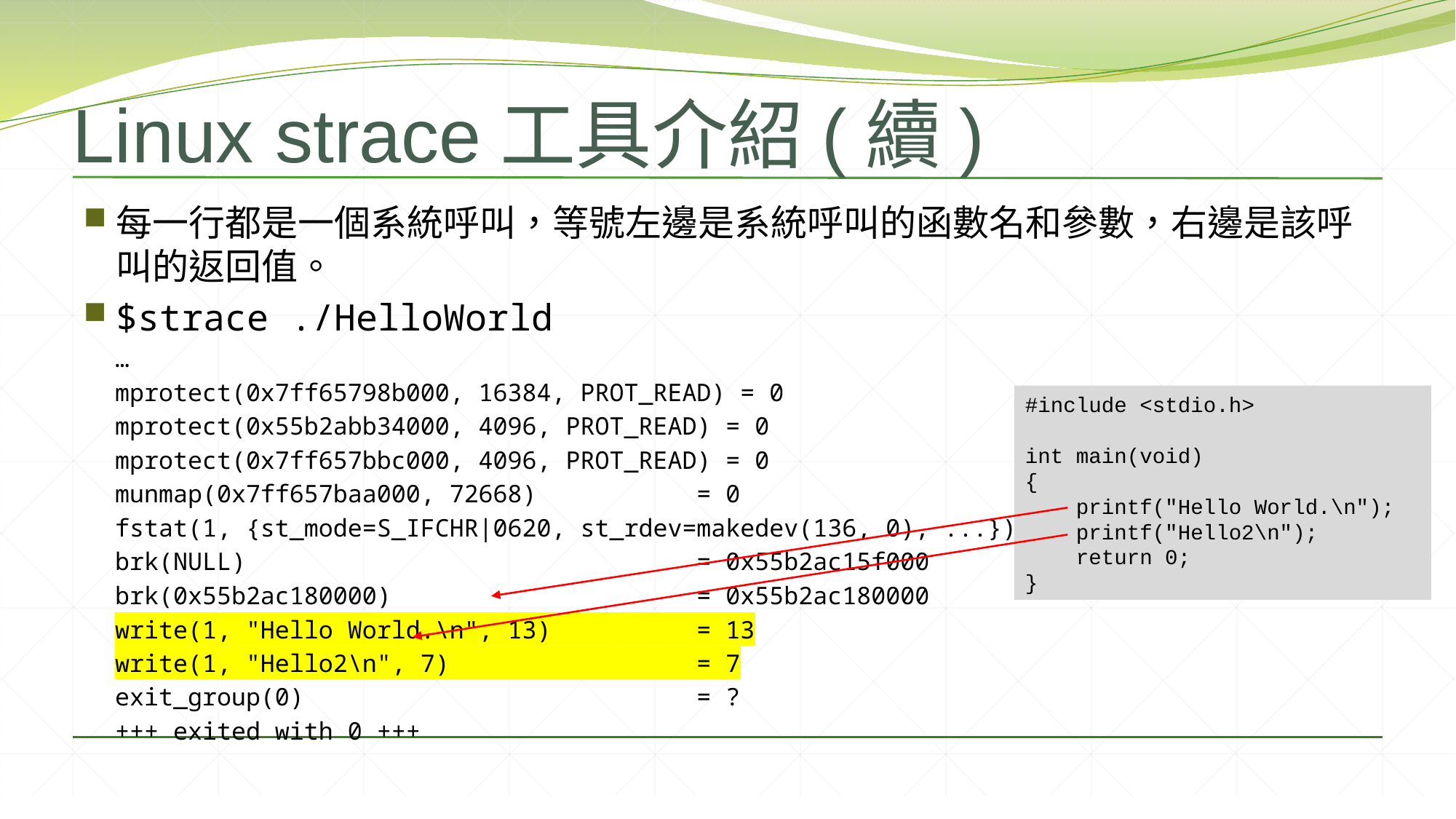

# Linux strace工具介紹(續)
每一行都是一個系統呼叫，等號左邊是系統呼叫的函數名和參數，右邊是該呼叫的返回值。
$strace ./HelloWorld
…
mprotect(0x7ff65798b000, 16384, PROT_READ) = 0
mprotect(0x55b2abb34000, 4096, PROT_READ) = 0
mprotect(0x7ff657bbc000, 4096, PROT_READ) = 0
munmap(0x7ff657baa000, 72668)           = 0
fstat(1, {st_mode=S_IFCHR|0620, st_rdev=makedev(136, 0), ...}) = 0
brk(NULL)                               = 0x55b2ac15f000
brk(0x55b2ac180000)                     = 0x55b2ac180000
write(1, "Hello World.\n", 13)          = 13
write(1, "Hello2\n", 7)                 = 7
exit_group(0)                           = ?
+++ exited with 0 +++
#include <stdio.h>

int main(void)
{
    printf("Hello World.\n");
    printf("Hello2\n");
    return 0;
}